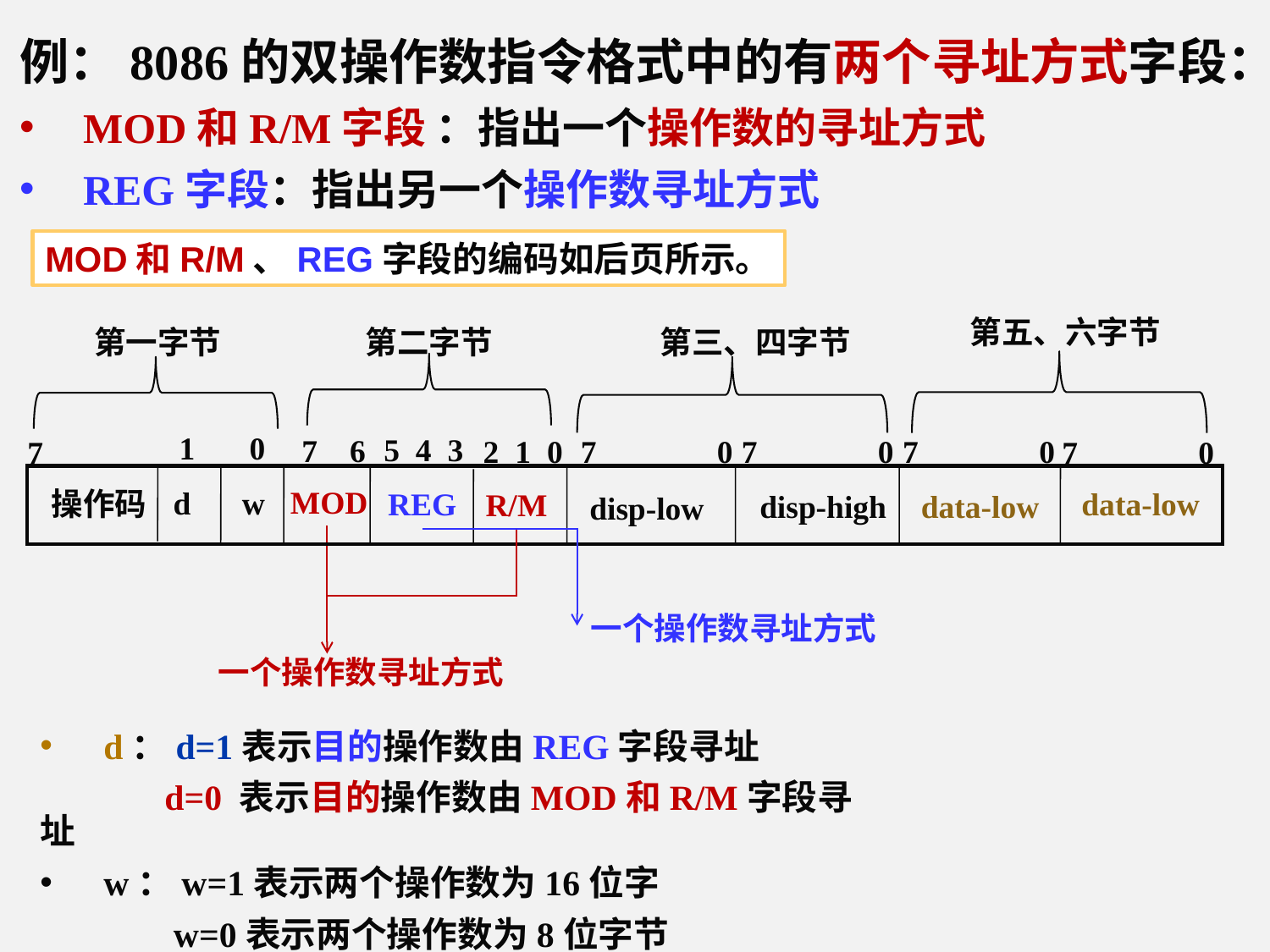

例：8086的双操作数指令格式中的有两个寻址方式字段：
MOD和R/M字段 ：指出一个操作数的寻址方式
REG字段：指出另一个操作数寻址方式
MOD和R/M、REG字段的编码如后页所示。

第五、六字节
第一字节
第二字节
第三、四字节
  1
  0
 5  4  3
 7    6
2  1  0
7               0
7               0
7               0
7
7               0

操作码

MOD
d
w
data-low
REG
R/M
disp-high
data-low
disp-low
一个操作数寻址方式
一个操作数寻址方式
d：d=1表示目的操作数由REG字段寻址
              d=0 表示目的操作数由MOD和R/M字段寻址
w：w=1表示两个操作数为16位字
               w=0表示两个操作数为8位字节